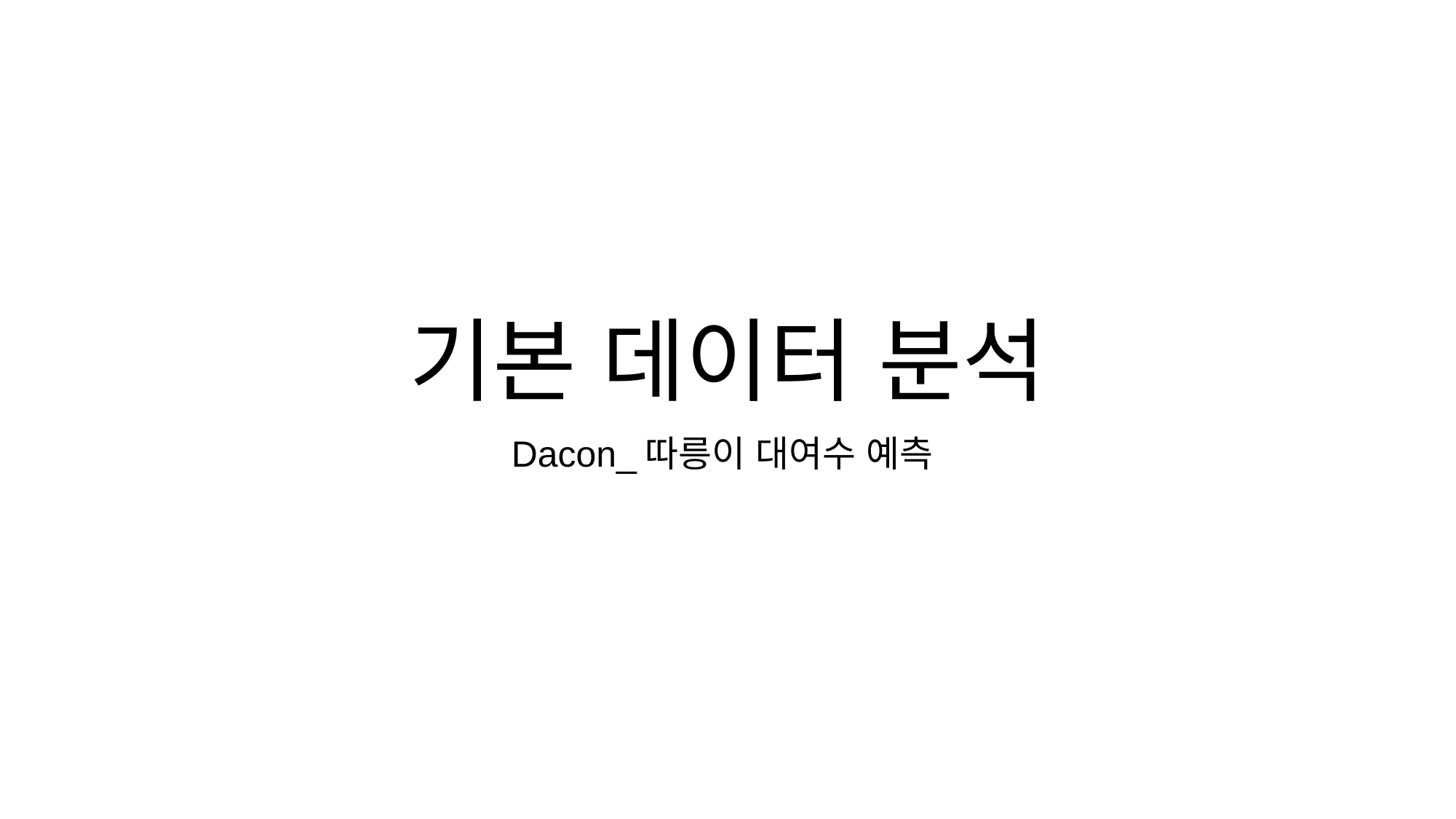

# 기본 데이터 분석
Dacon_따릉이 대여수 예측